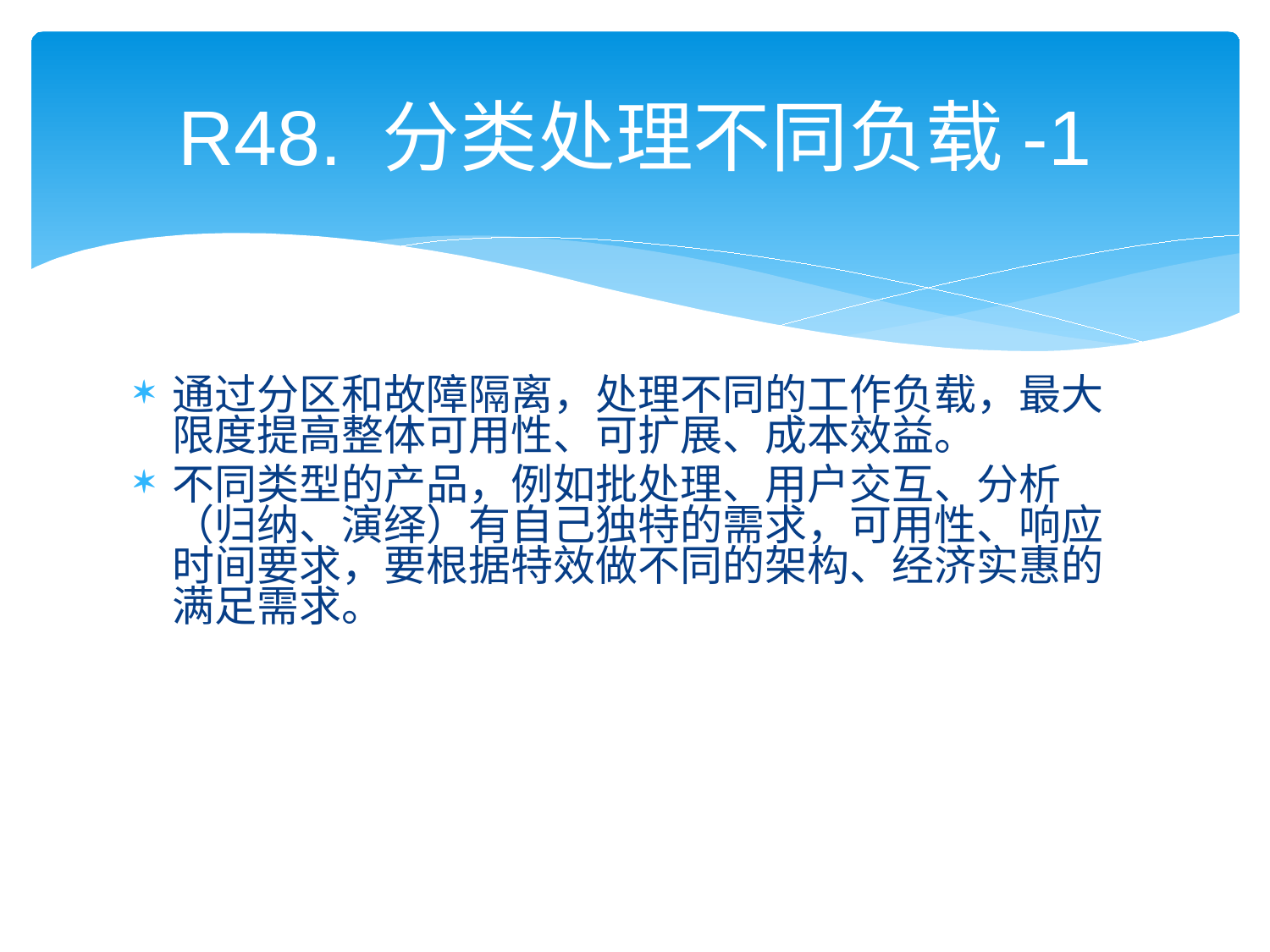

# R48. 分类处理不同负载-1
通过分区和故障隔离，处理不同的工作负载，最大限度提高整体可用性、可扩展、成本效益。
不同类型的产品，例如批处理、用户交互、分析（归纳、演绎）有自己独特的需求，可用性、响应时间要求，要根据特效做不同的架构、经济实惠的满足需求。